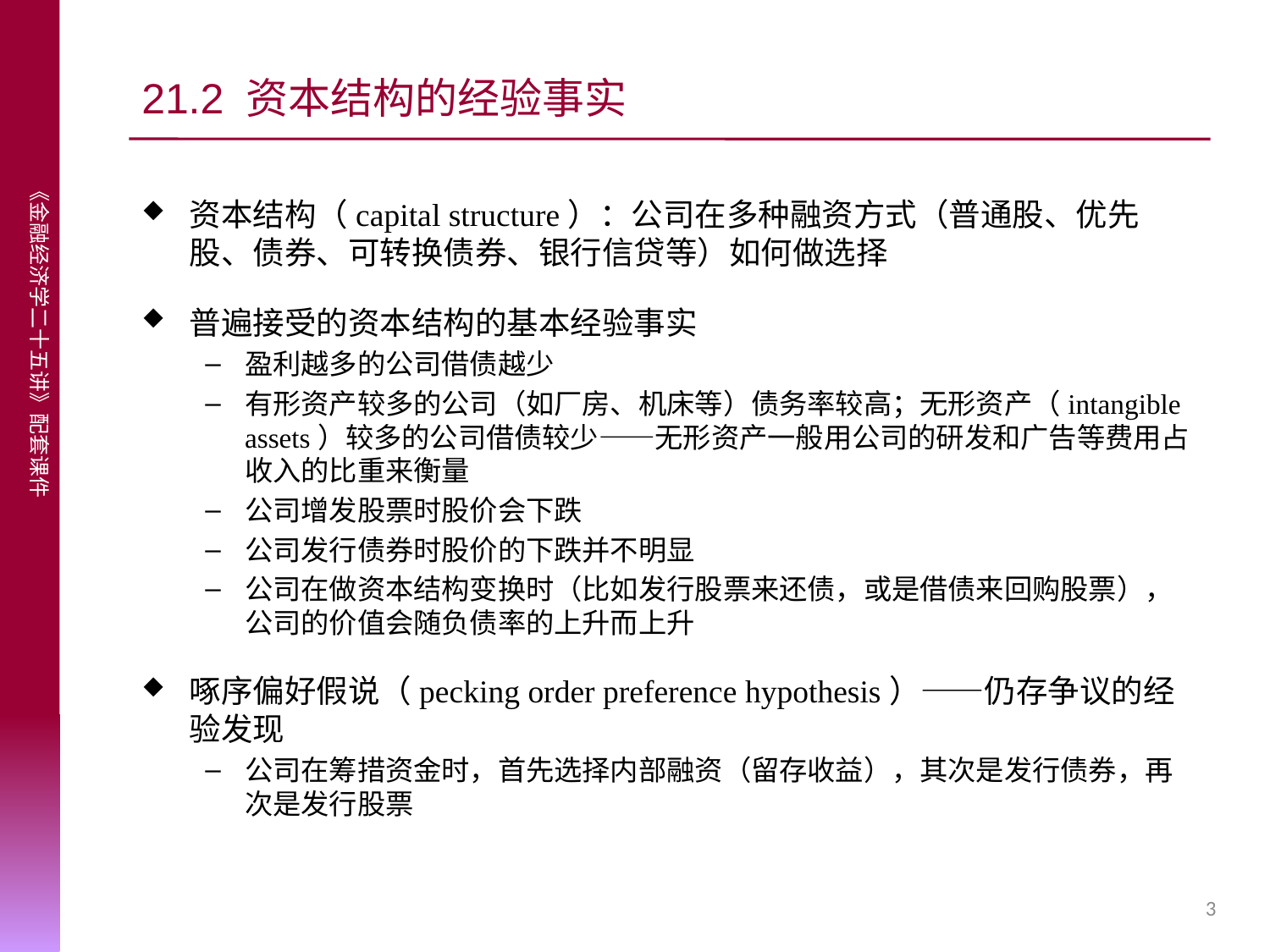

# 21.2 资本结构的经验事实
资本结构（capital structure）：公司在多种融资方式（普通股、优先股、债券、可转换债券、银行信贷等）如何做选择
普遍接受的资本结构的基本经验事实
盈利越多的公司借债越少
有形资产较多的公司（如厂房、机床等）债务率较高；无形资产（intangible assets）较多的公司借债较少——无形资产一般用公司的研发和广告等费用占收入的比重来衡量
公司增发股票时股价会下跌
公司发行债券时股价的下跌并不明显
公司在做资本结构变换时（比如发行股票来还债，或是借债来回购股票），公司的价值会随负债率的上升而上升
啄序偏好假说（pecking order preference hypothesis）——仍存争议的经验发现
公司在筹措资金时，首先选择内部融资（留存收益），其次是发行债券，再次是发行股票

3